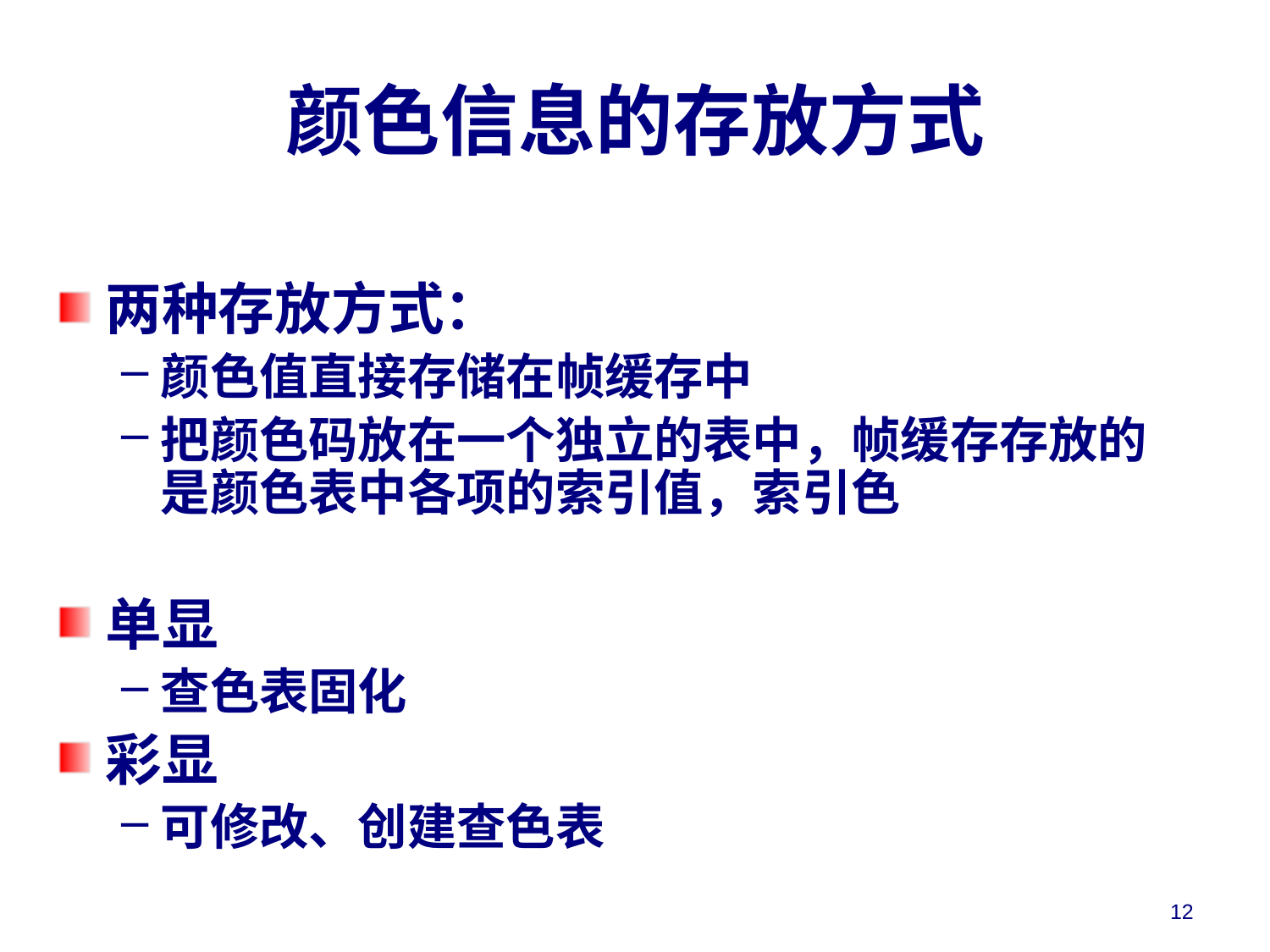

# 颜色信息的存放方式
两种存放方式：
颜色值直接存储在帧缓存中
把颜色码放在一个独立的表中，帧缓存存放的是颜色表中各项的索引值，索引色

单显
查色表固化
彩显
可修改、创建查色表
12